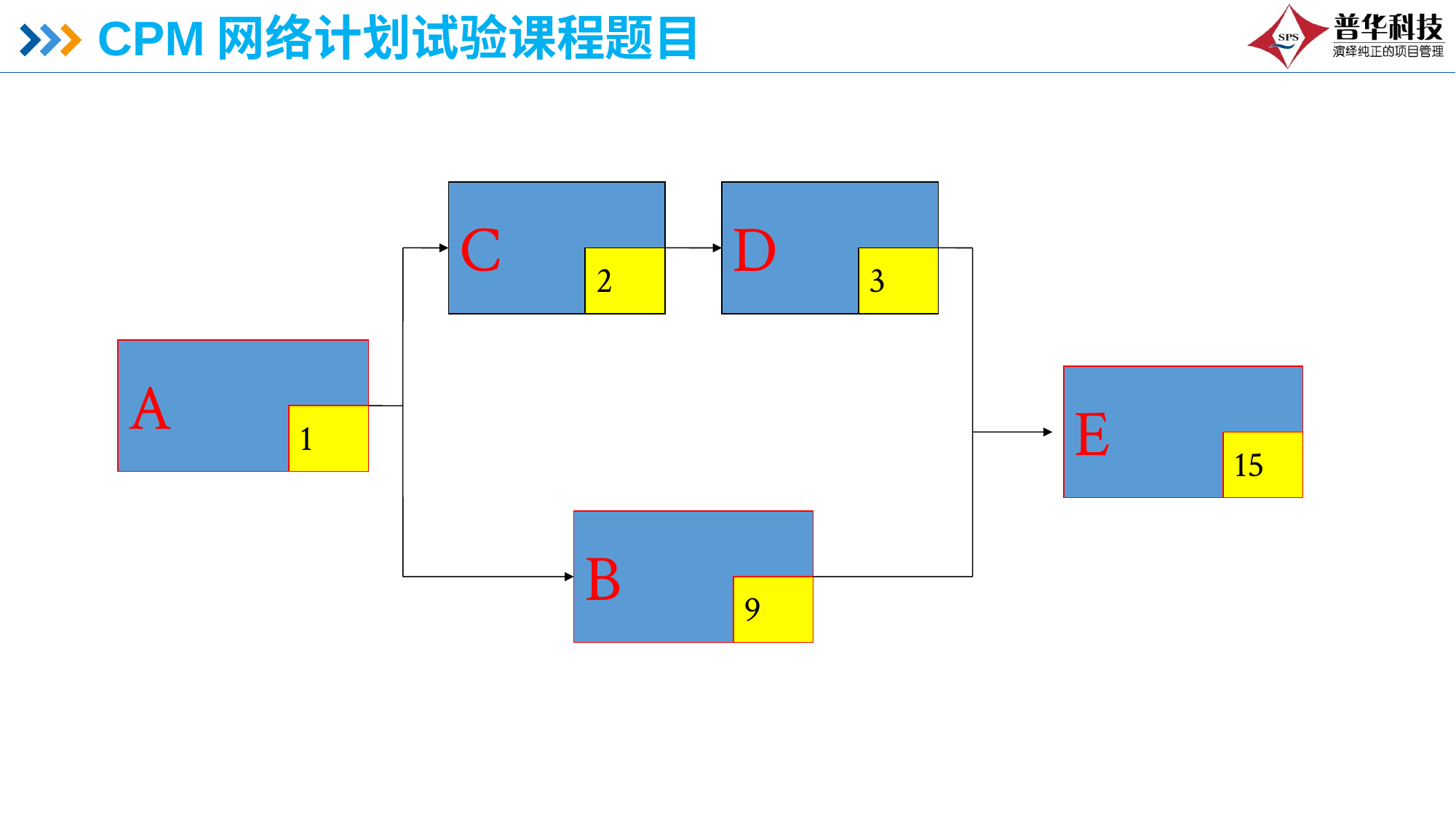

# CPM网络计划试验课程题目
C
D

2

3

A
E
1

15
B

9